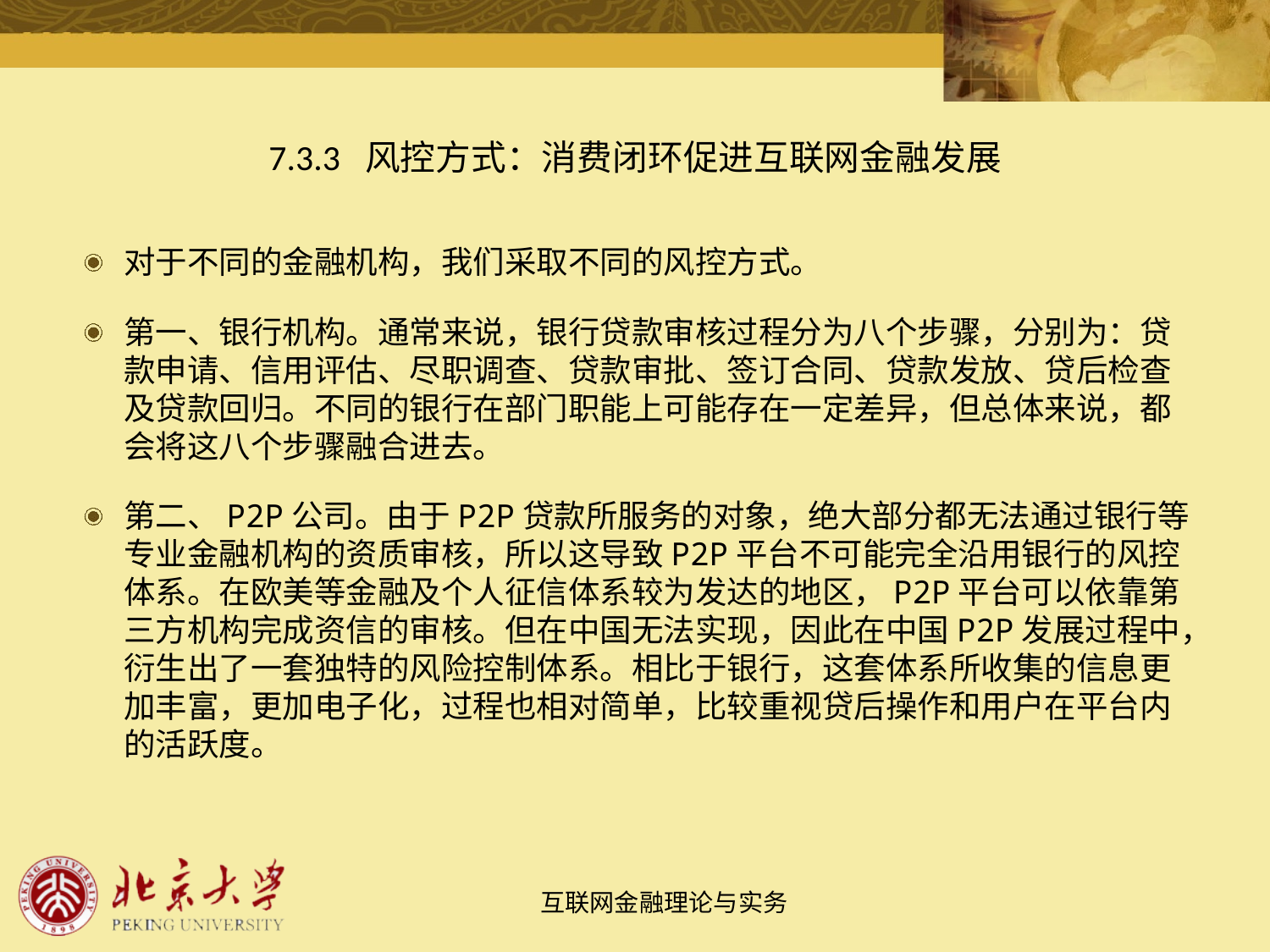

# 7.3.3  风控方式：消费闭环促进互联网金融发展
对于不同的金融机构，我们采取不同的风控方式。
第一、银行机构。通常来说，银行贷款审核过程分为八个步骤，分别为：贷款申请、信用评估、尽职调查、贷款审批、签订合同、贷款发放、贷后检查及贷款回归。不同的银行在部门职能上可能存在一定差异，但总体来说，都会将这八个步骤融合进去。
第二、P2P公司。由于P2P贷款所服务的对象，绝大部分都无法通过银行等专业金融机构的资质审核，所以这导致P2P平台不可能完全沿用银行的风控体系。在欧美等金融及个人征信体系较为发达的地区，P2P平台可以依靠第三方机构完成资信的审核。但在中国无法实现，因此在中国P2P发展过程中，衍生出了一套独特的风险控制体系。相比于银行，这套体系所收集的信息更加丰富，更加电子化，过程也相对简单，比较重视贷后操作和用户在平台内的活跃度。